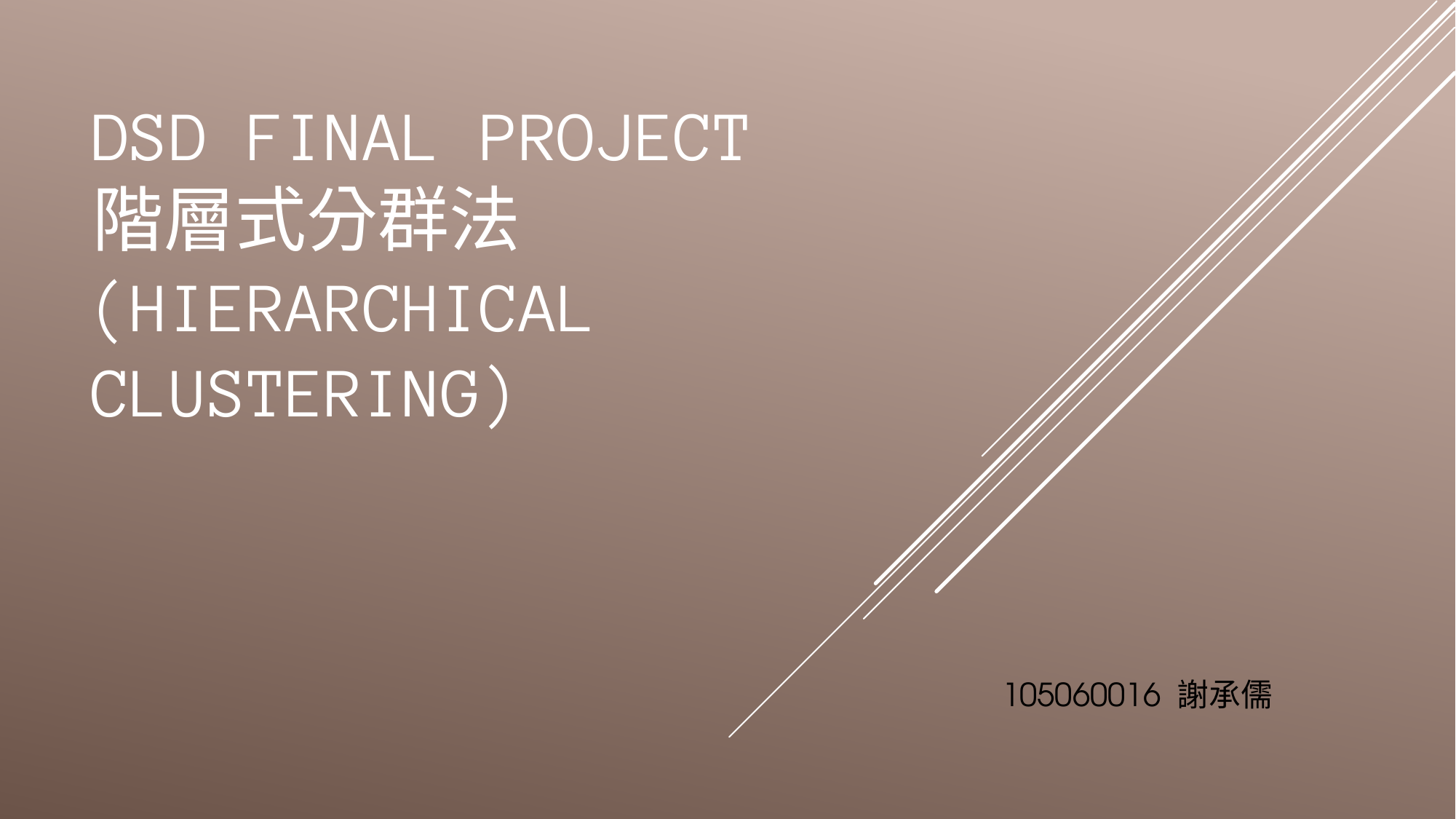

# DSD FINAL PROject 階層式分群法 (Hierarchical Clustering)
105060016 謝承儒